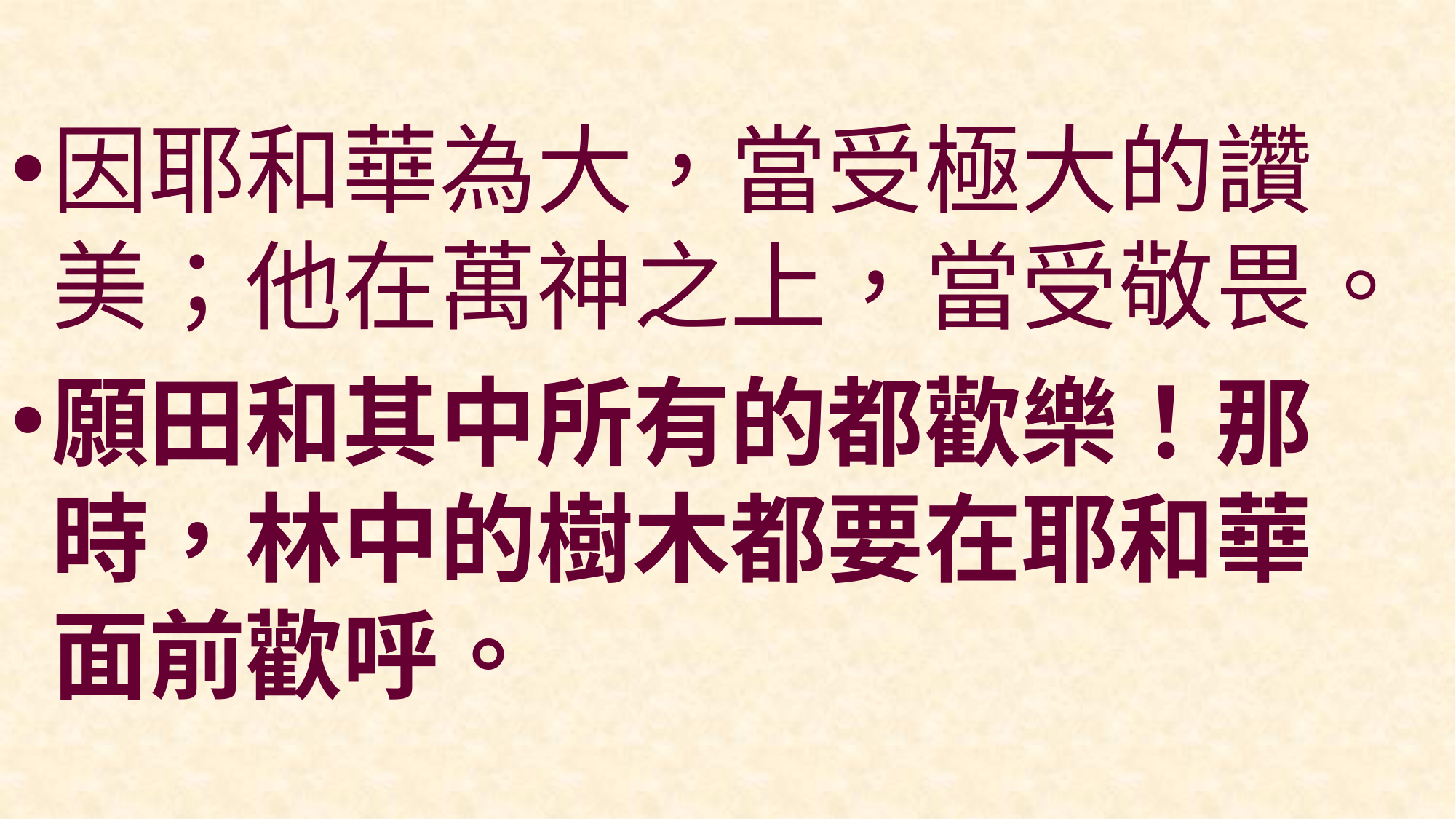

因耶和華為大，當受極大的讚美；他在萬神之上，當受敬畏。
願田和其中所有的都歡樂！那時，林中的樹木都要在耶和華面前歡呼。